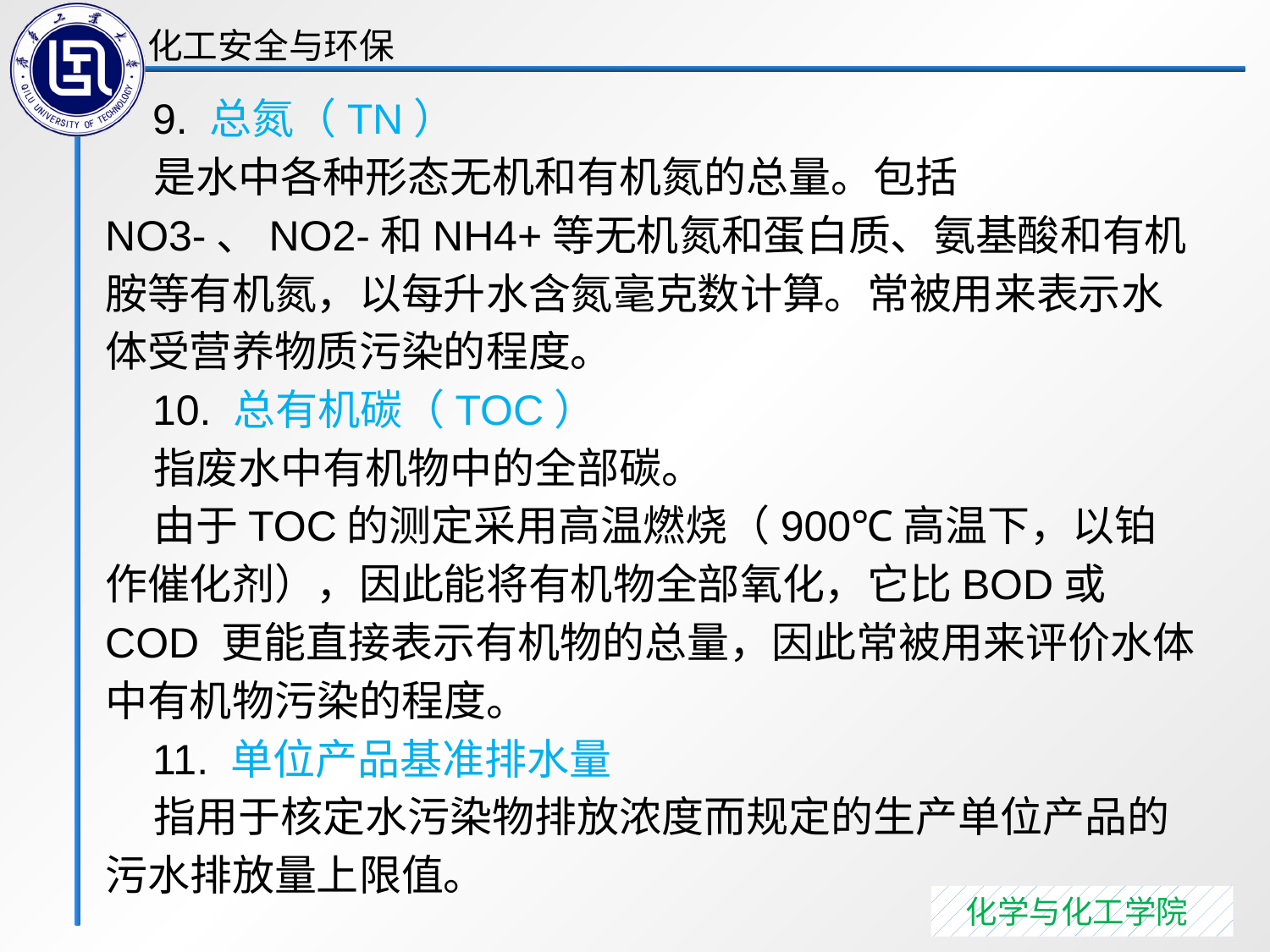

9. 总氮（TN）
    是水中各种形态无机和有机氮的总量。包括NO3-、NO2-和NH4+等无机氮和蛋白质、氨基酸和有机胺等有机氮，以每升水含氮毫克数计算。常被用来表示水体受营养物质污染的程度。
    10. 总有机碳（TOC）
    指废水中有机物中的全部碳。
    由于TOC的测定采用高温燃烧（900℃高温下，以铂作催化剂），因此能将有机物全部氧化，它比BOD或COD 更能直接表示有机物的总量，因此常被用来评价水体中有机物污染的程度。
    11. 单位产品基准排水量
    指用于核定水污染物排放浓度而规定的生产单位产品的污水排放量上限值。